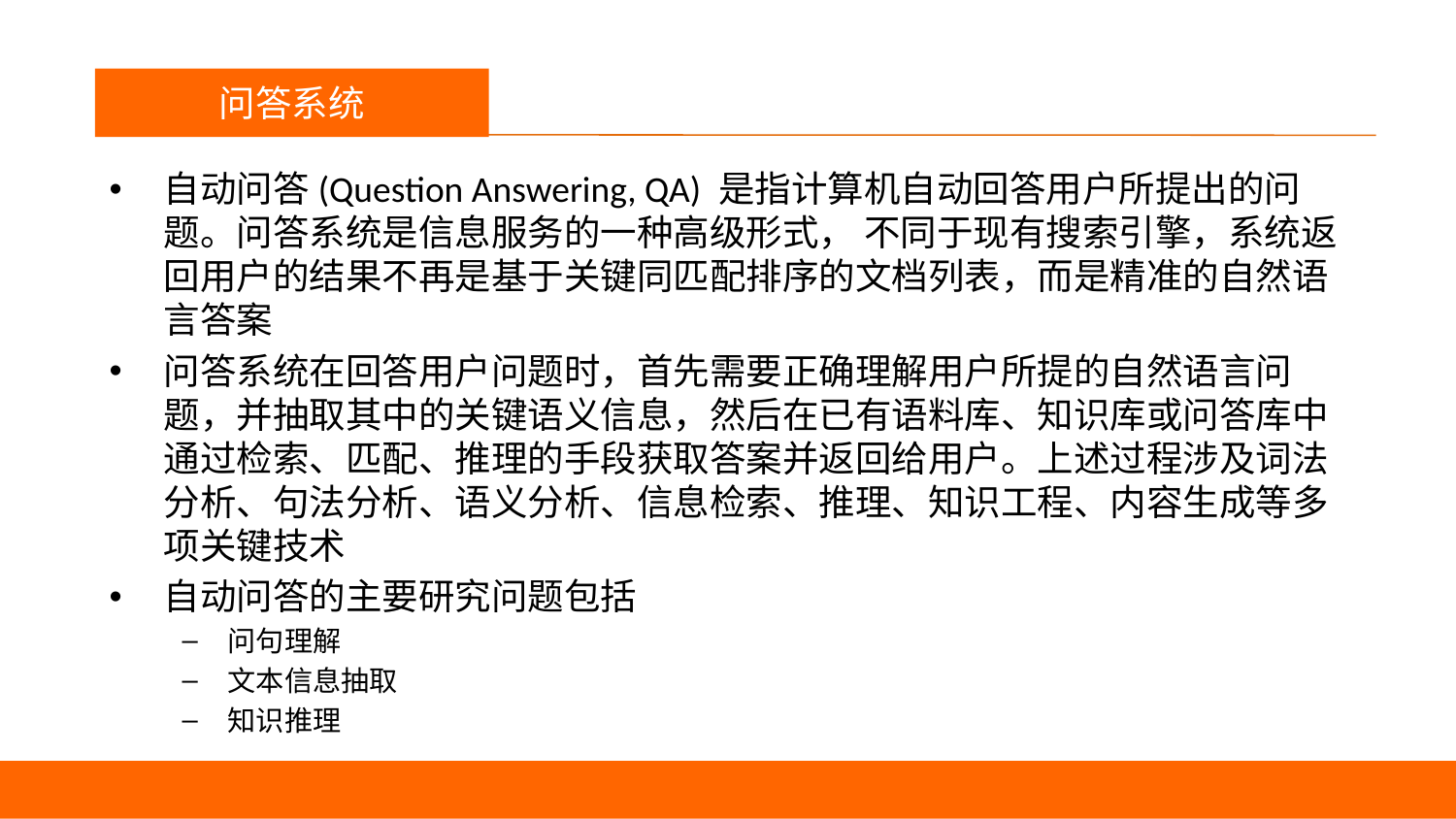

议程
问答系统

自动问答(Question Answering, QA) 是指计算机自动回答用户所提出的问题。问答系统是信息服务的一种高级形式， 不同于现有搜索引擎，系统返回用户的结果不再是基于关键同匹配排序的文档列表，而是精准的自然语言答案
问答系统在回答用户问题时，首先需要正确理解用户所提的自然语言问题，并抽取其中的关键语义信息，然后在已有语料库、知识库或问答库中通过检索、匹配、推理的手段获取答案并返回给用户。上述过程涉及词法分析、句法分析、语义分析、信息检索、推理、知识工程、内容生成等多项关键技术
自动问答的主要研究问题包括
问句理解
文本信息抽取
知识推理